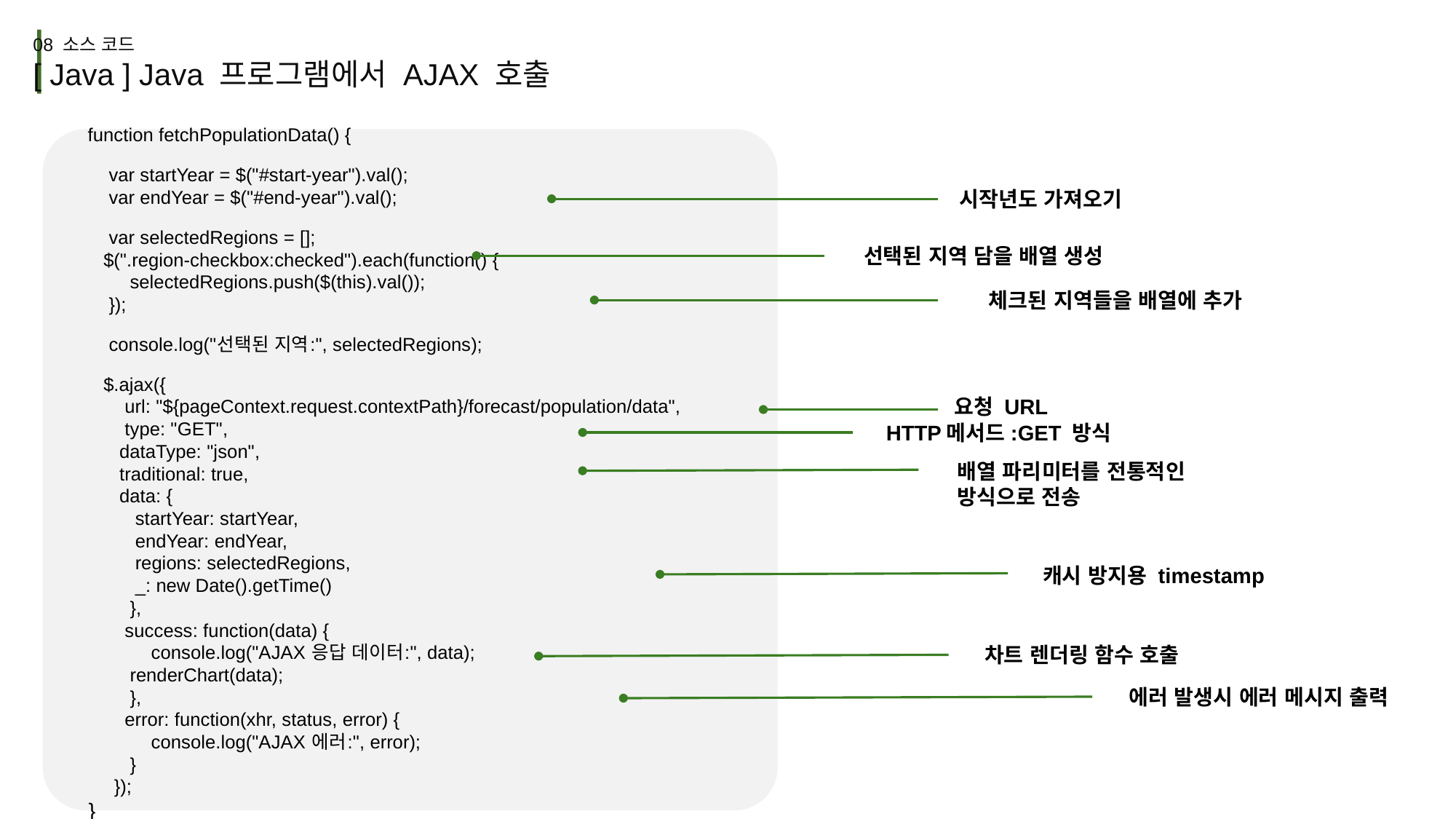

08 소스 코드
[ Java ] Java 프로그램에서 AJAX 호출
 function fetchPopulationData() {

     var startYear = $("#start-year").val();
     var endYear = $("#end-year").val();

     var selectedRegions = [];
    $(".region-checkbox:checked").each(function() {
         selectedRegions.push($(this).val());
     });

     console.log("선택된 지역:", selectedRegions);

    $.ajax({
        url: "${pageContext.request.contextPath}/forecast/population/data",
        type: "GET",
       dataType: "json",
       traditional: true,
       data: {
          startYear: startYear,
          endYear: endYear,
          regions: selectedRegions,
          _: new Date().getTime()
         },
        success: function(data) {
             console.log("AJAX 응답 데이터:", data);
         renderChart(data);
         },
        error: function(xhr, status, error) {
             console.log("AJAX 에러:", error);
         }
      });
 }
    }

시작년도 가져오기
선택된 지역 담을 배열 생성
체크된 지역들을 배열에 추가
요청 URL
HTTP메서드:GET 방식
배열 파리미터를 전통적인 방식으로 전송
캐시 방지용 timestamp
차트 렌더링 함수 호출
에러 발생시 에러 메시지 출력